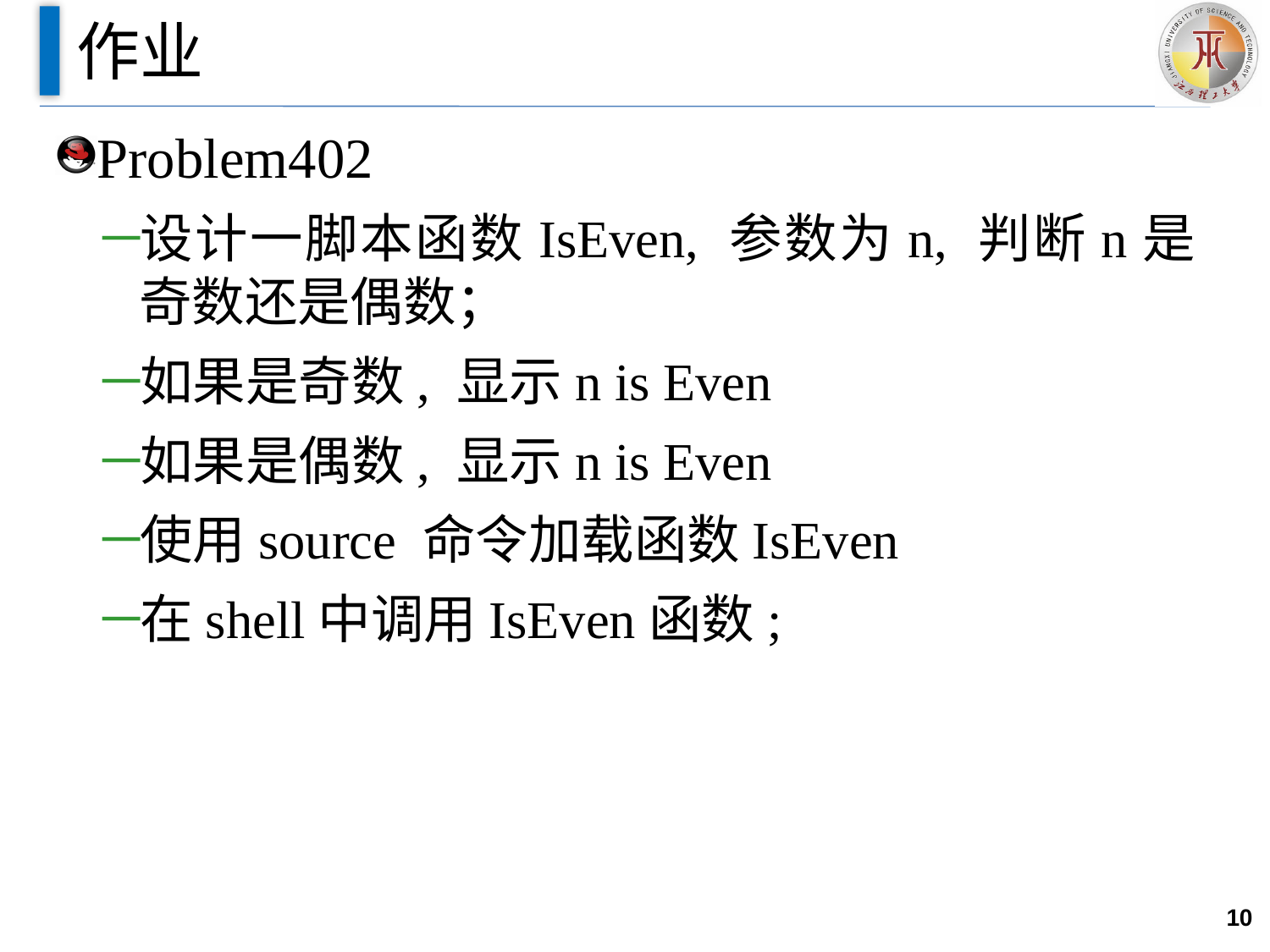

# 作业
Problem402
设计一脚本函数IsEven, 参数为n, 判断n是奇数还是偶数；
如果是奇数, 显示n is Even
如果是偶数, 显示n is Even
使用source 命令加载函数IsEven
在shell中调用IsEven函数;
10